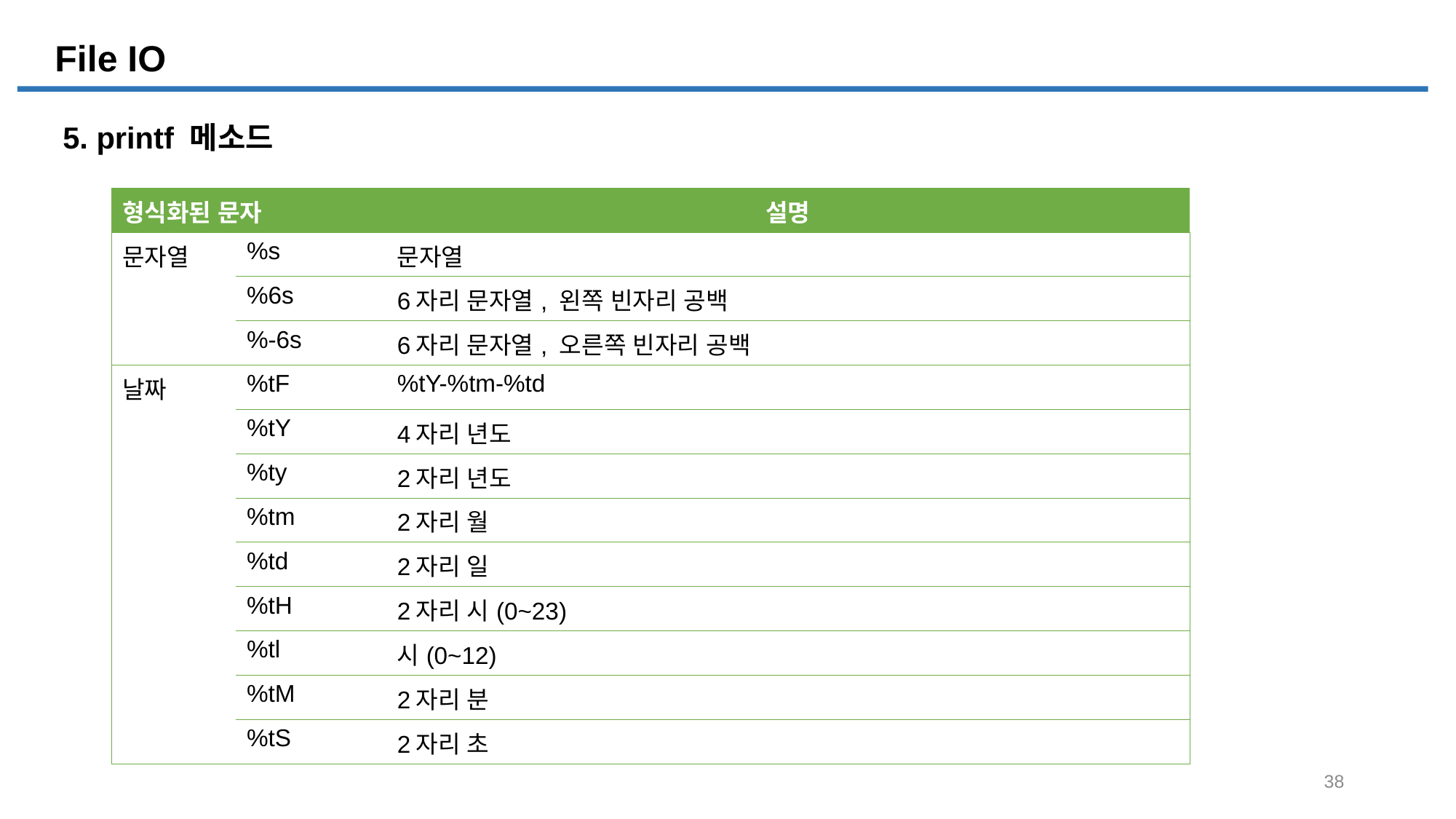

File IO

File IO
5. printf 메소드
| 형식화된 문자 |  | 설명 |
| --- | --- | --- |
| 문자열 | %s | 문자열 |
|  | %6s | 6자리 문자열, 왼쪽 빈자리 공백 |
|  | %-6s | 6자리 문자열, 오른쪽 빈자리 공백 |
| 날짜 | %tF | %tY-%tm-%td |
|  | %tY | 4자리 년도 |
|  | %ty | 2자리 년도 |
|  | %tm | 2자리 월 |
|  | %td | 2자리 일 |
|  | %tH | 2자리 시(0~23) |
|  | %tl | 시(0~12) |
|  | %tM | 2자리 분 |
|  | %tS | 2자리 초 |
38